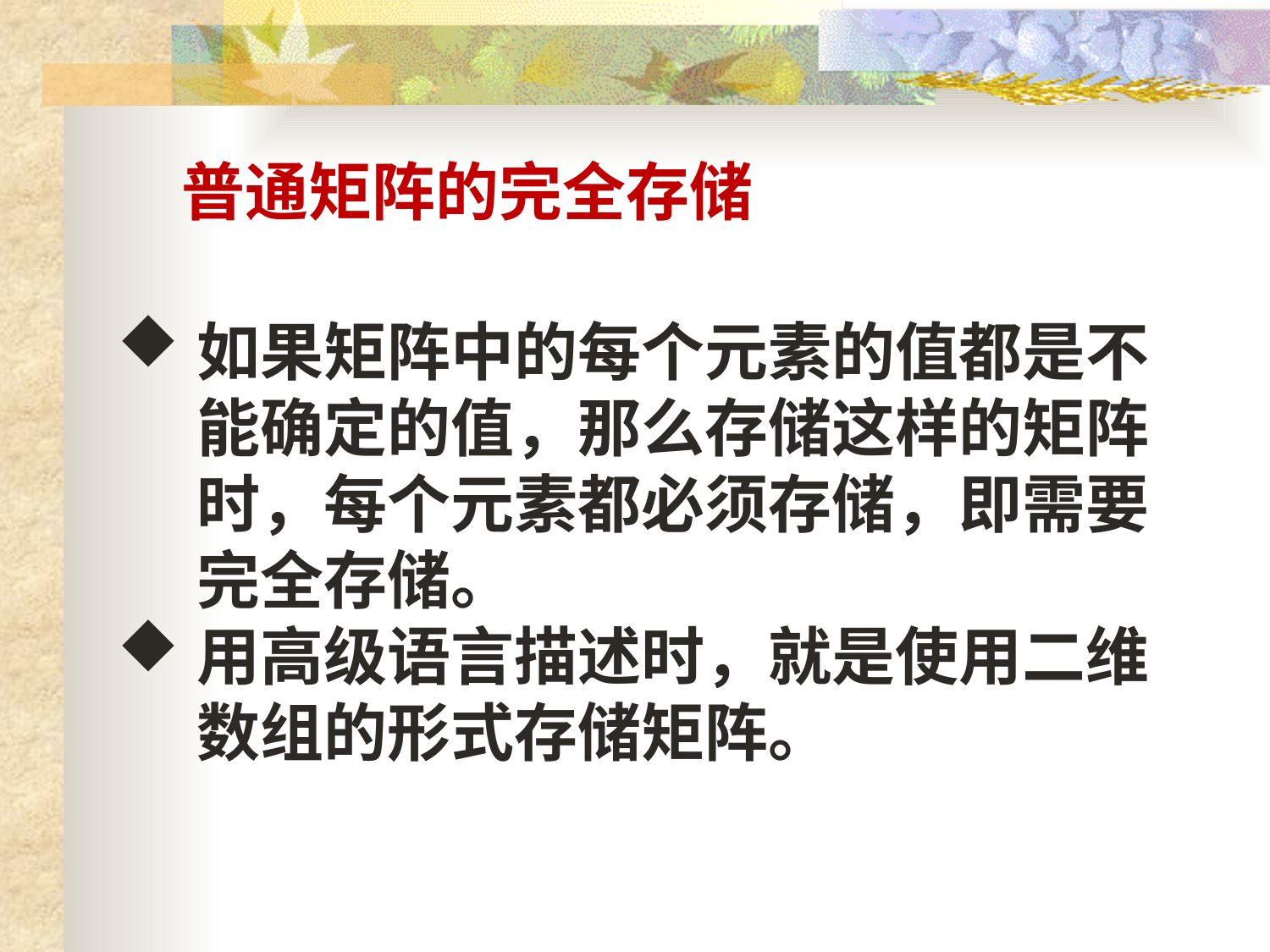

普通矩阵的完全存储
如果矩阵中的每个元素的值都是不能确定的值，那么存储这样的矩阵时，每个元素都必须存储，即需要完全存储。
用高级语言描述时，就是使用二维数组的形式存储矩阵。